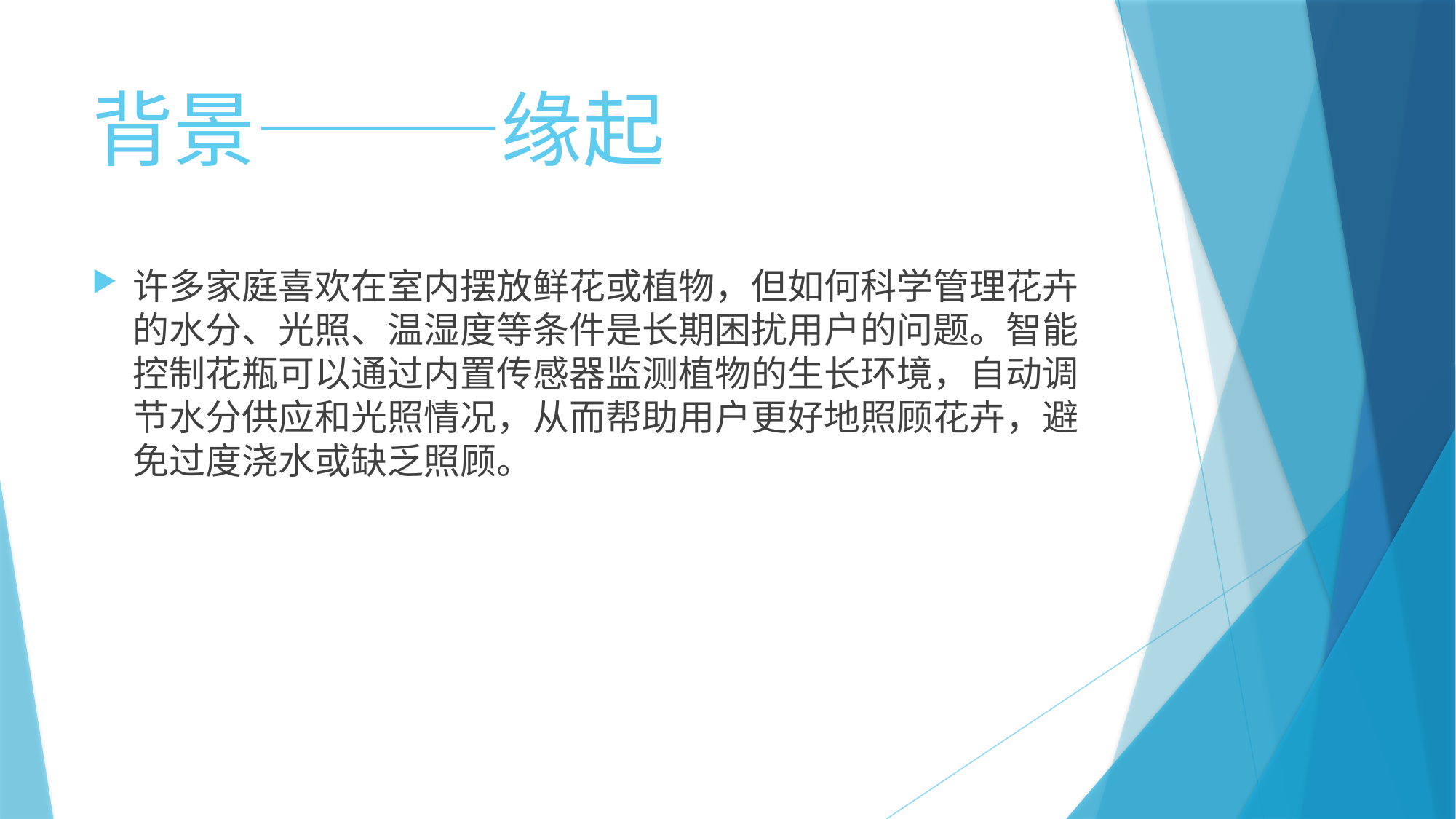

# 背景———缘起
许多家庭喜欢在室内摆放鲜花或植物，但如何科学管理花卉的水分、光照、温湿度等条件是长期困扰用户的问题。智能控制花瓶可以通过内置传感器监测植物的生长环境，自动调节水分供应和光照情况，从而帮助用户更好地照顾花卉，避免过度浇水或缺乏照顾。